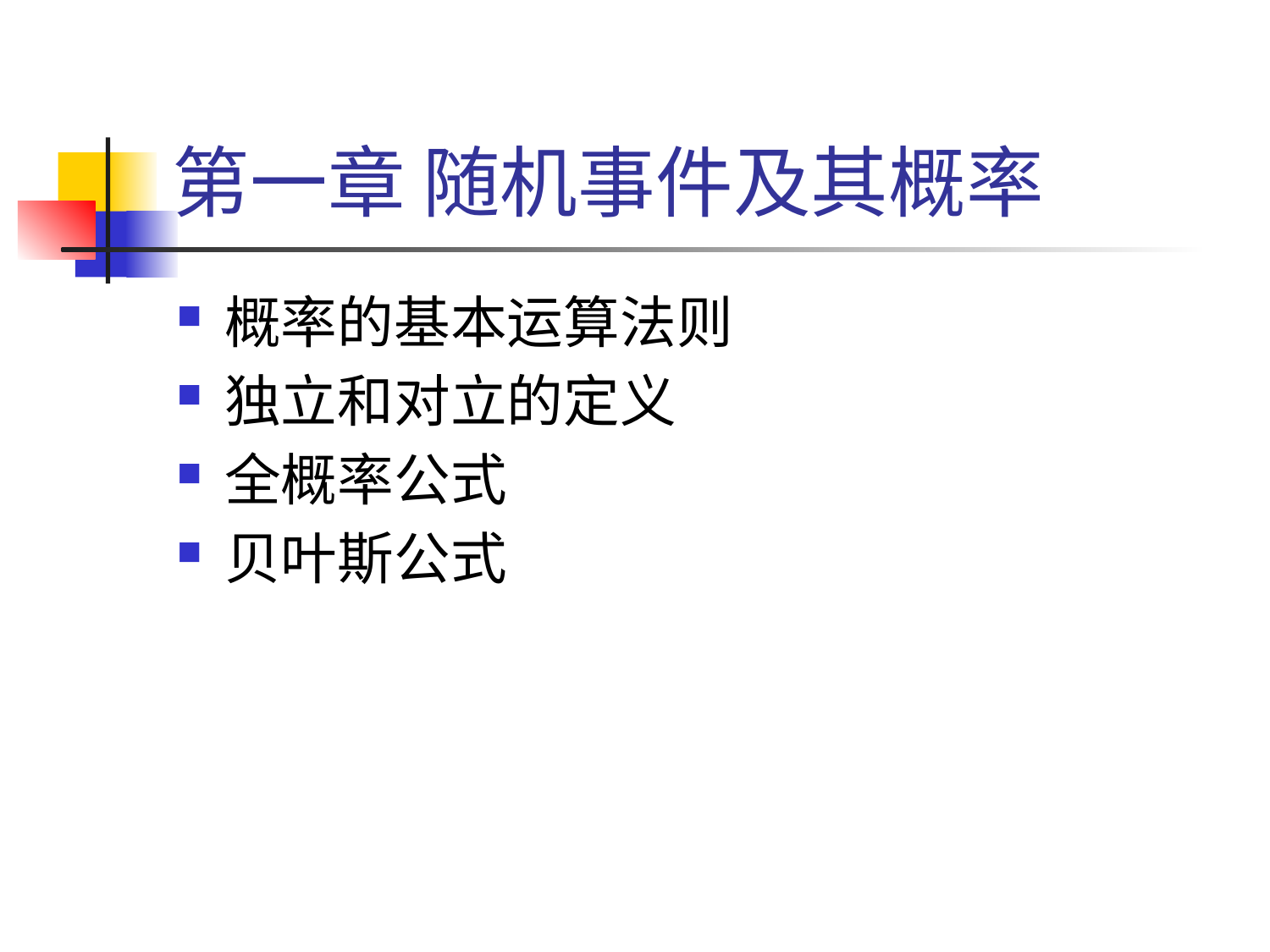

# 第一章 随机事件及其概率
概率的基本运算法则
独立和对立的定义
全概率公式
贝叶斯公式